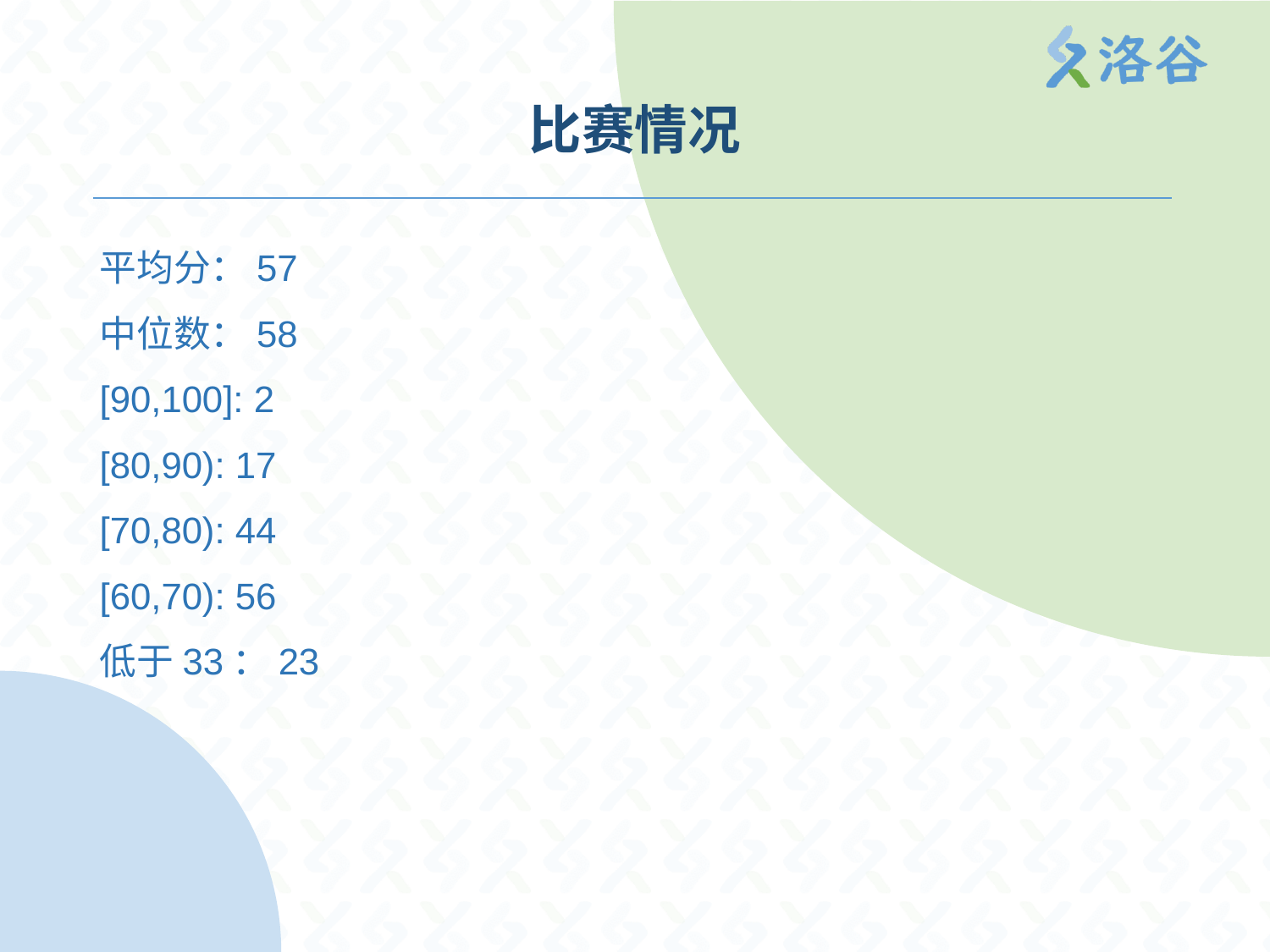

# 比赛情况
平均分：57
中位数：58
[90,100]: 2
[80,90): 17
[70,80): 44
[60,70): 56
低于33：23